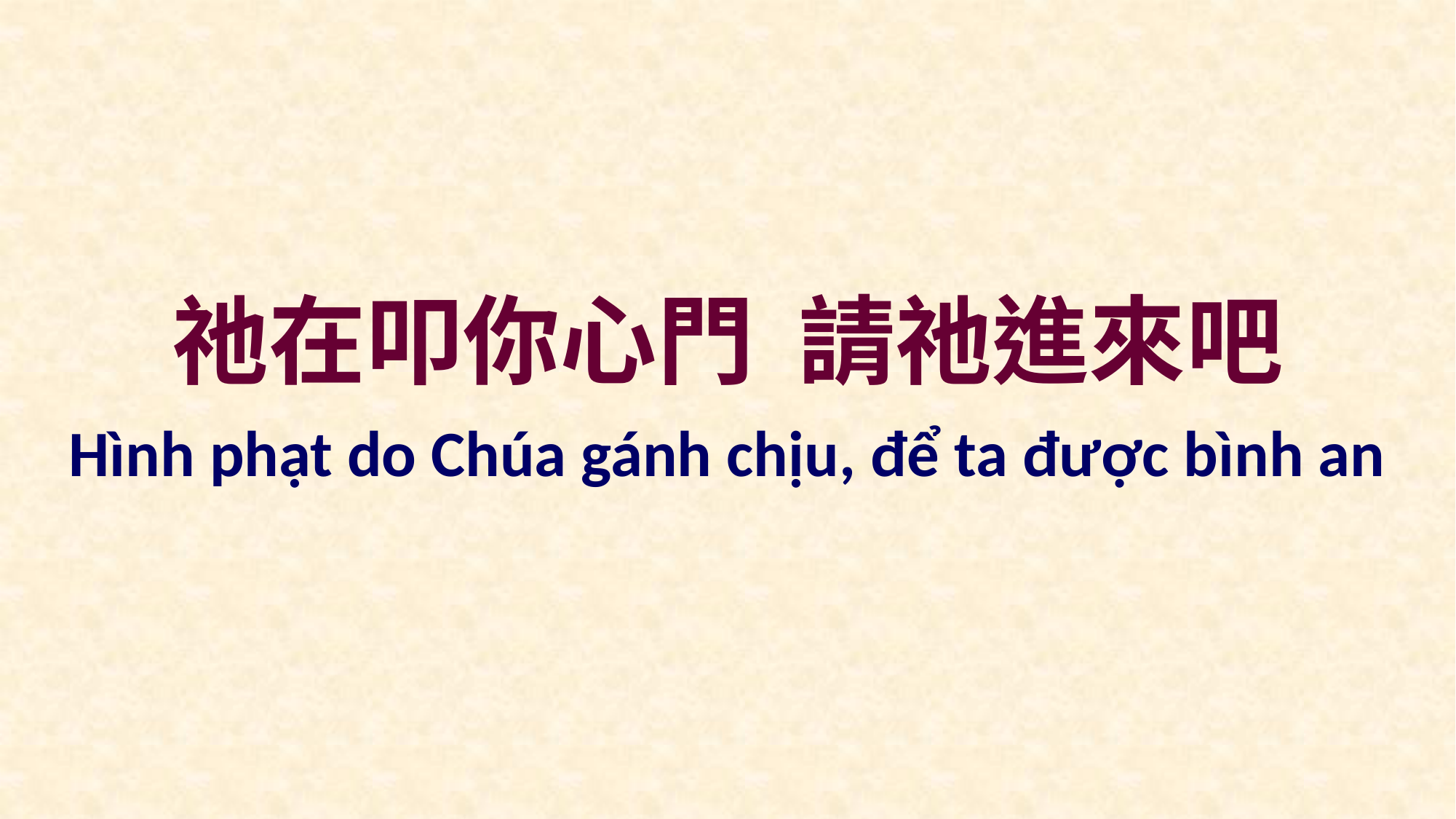

祂在叩你心門  請祂進來吧
Hình phạt do Chúa gánh chịu, để ta được bình an